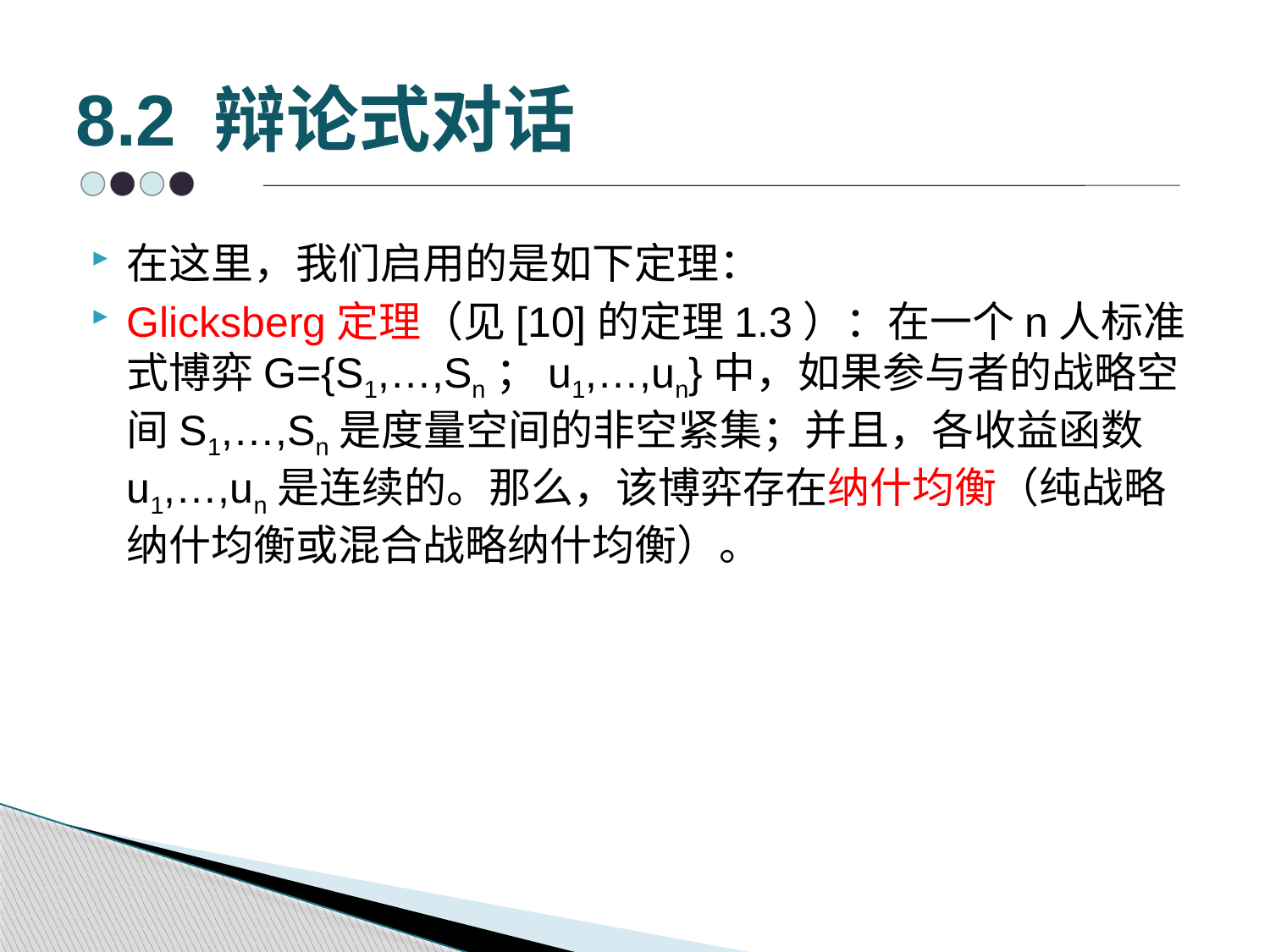

# 8.2 辩论式对话

在这里，我们启用的是如下定理：
Glicksberg定理（见[10]的定理1.3）：在一个n人标准式博弈G={S1,…,Sn；u1,…,un}中，如果参与者的战略空间S1,…,Sn是度量空间的非空紧集；并且，各收益函数u1,…,un是连续的。那么，该博弈存在纳什均衡（纯战略纳什均衡或混合战略纳什均衡）。